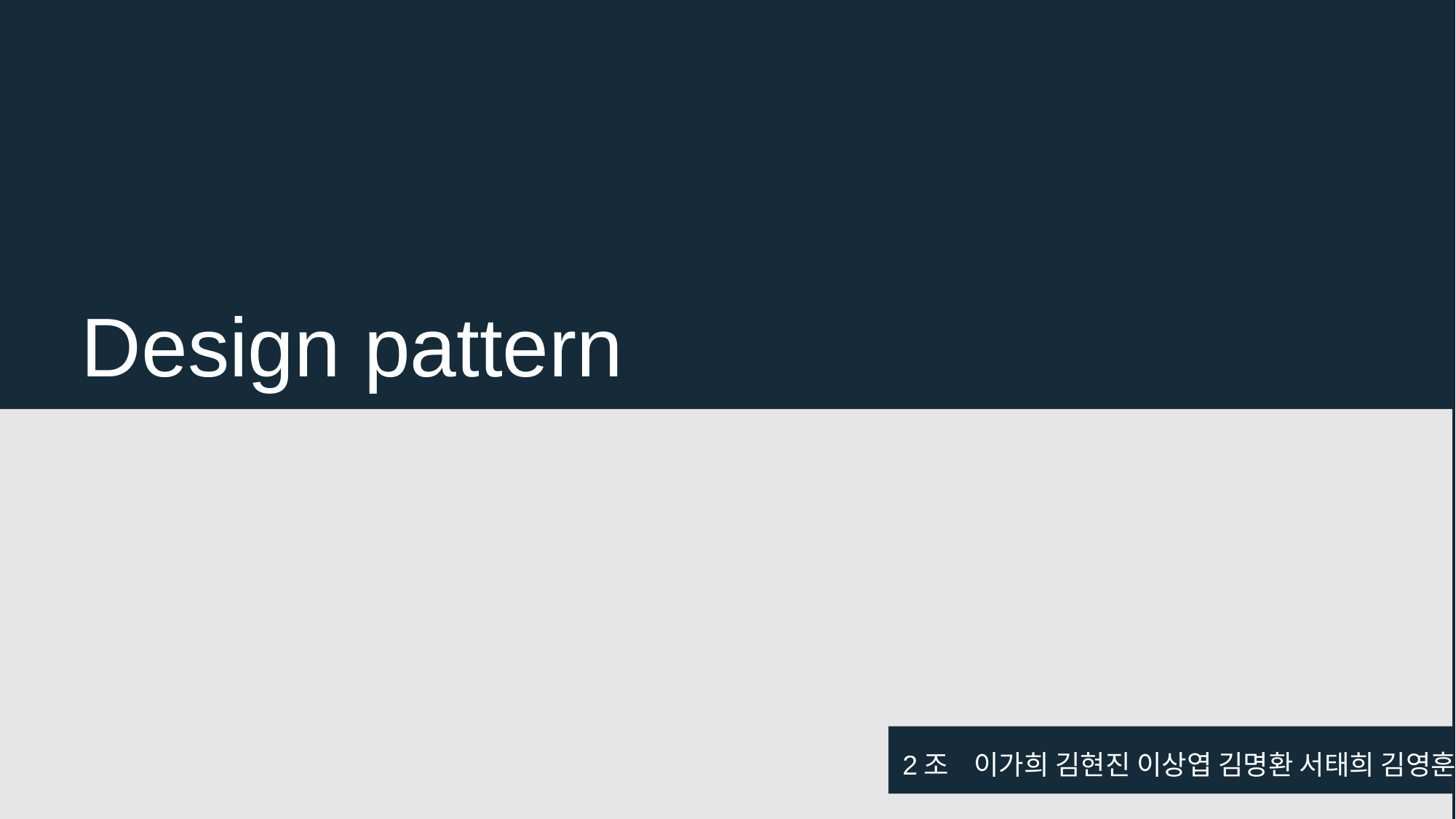

Design pattern

2조    이가희 김현진 이상엽 김명환 서태희 김영훈